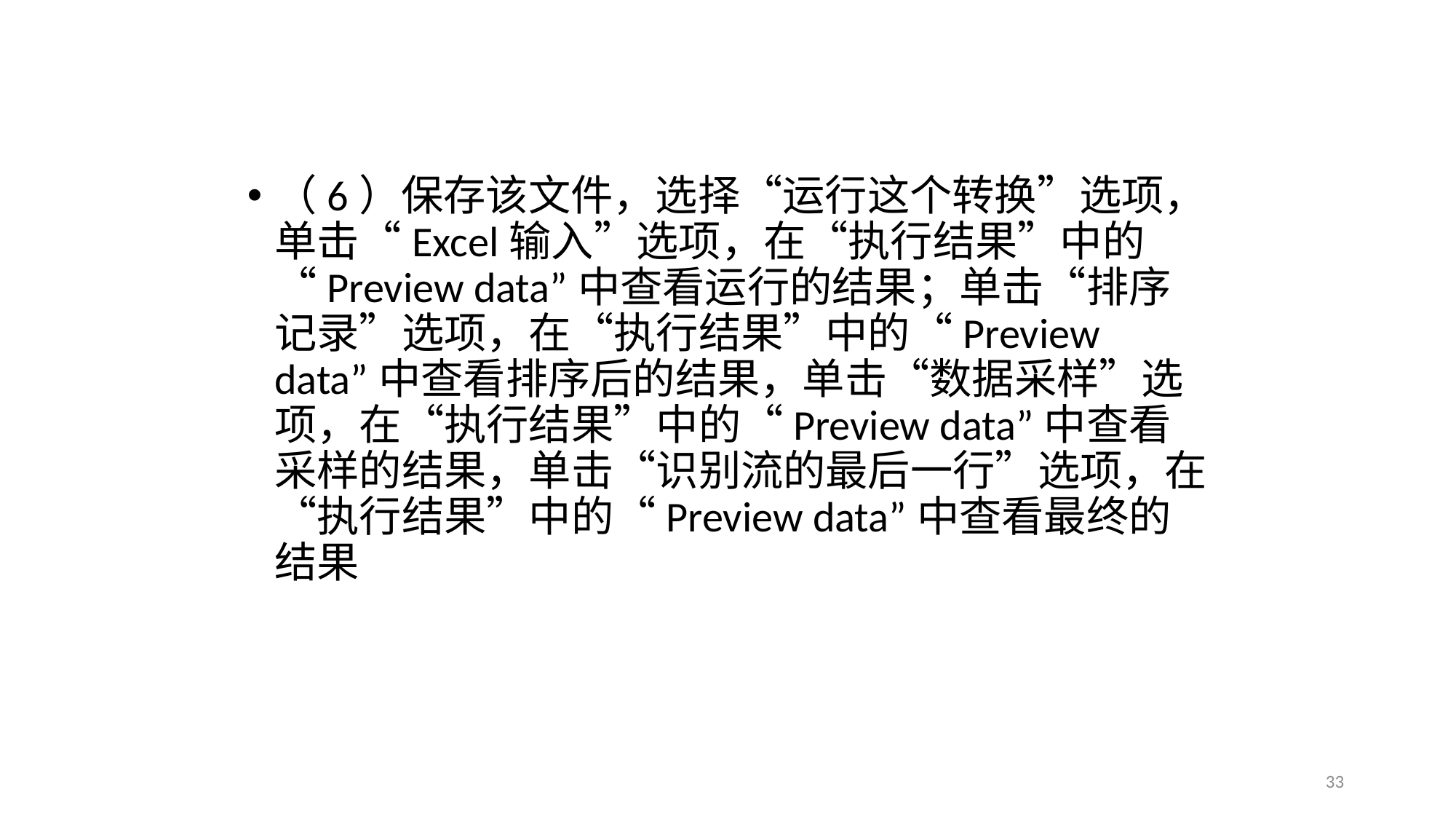

（6）保存该文件，选择“运行这个转换”选项，单击“Excel输入”选项，在“执行结果”中的“Preview data”中查看运行的结果；单击“排序记录”选项，在“执行结果”中的“Preview data”中查看排序后的结果，单击“数据采样”选项，在“执行结果”中的“Preview data”中查看采样的结果，单击“识别流的最后一行”选项，在“执行结果”中的“Preview data”中查看最终的结果
33